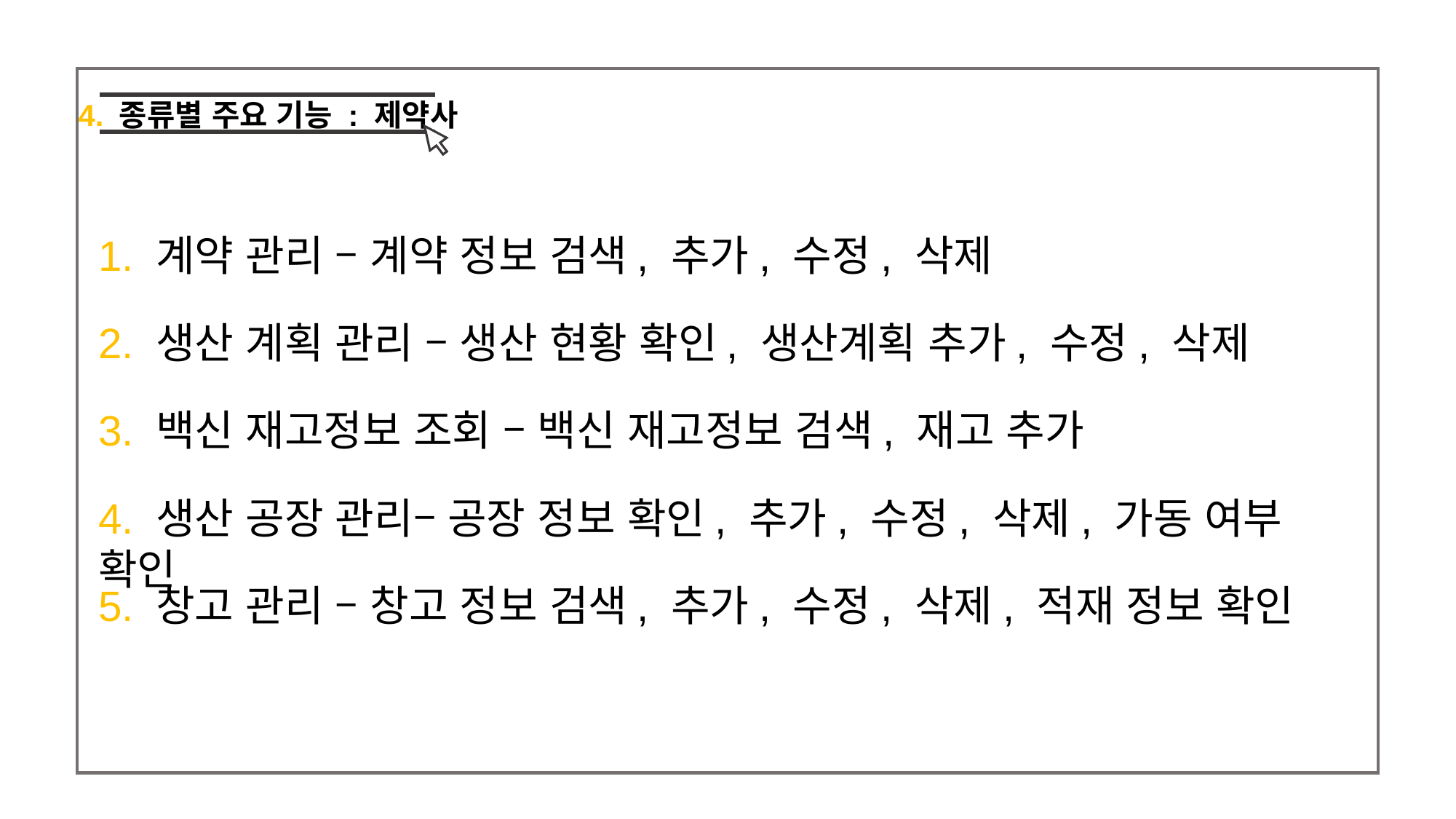

4. 종류별 주요 기능 : 제약사

1. 계약 관리 – 계약 정보 검색, 추가, 수정, 삭제
2. 생산 계획 관리 – 생산 현황 확인, 생산계획 추가, 수정, 삭제
3. 백신 재고정보 조회 – 백신 재고정보 검색, 재고 추가
4. 생산 공장 관리– 공장 정보 확인, 추가, 수정, 삭제, 가동 여부 확인
5. 창고 관리 – 창고 정보 검색, 추가, 수정, 삭제, 적재 정보 확인